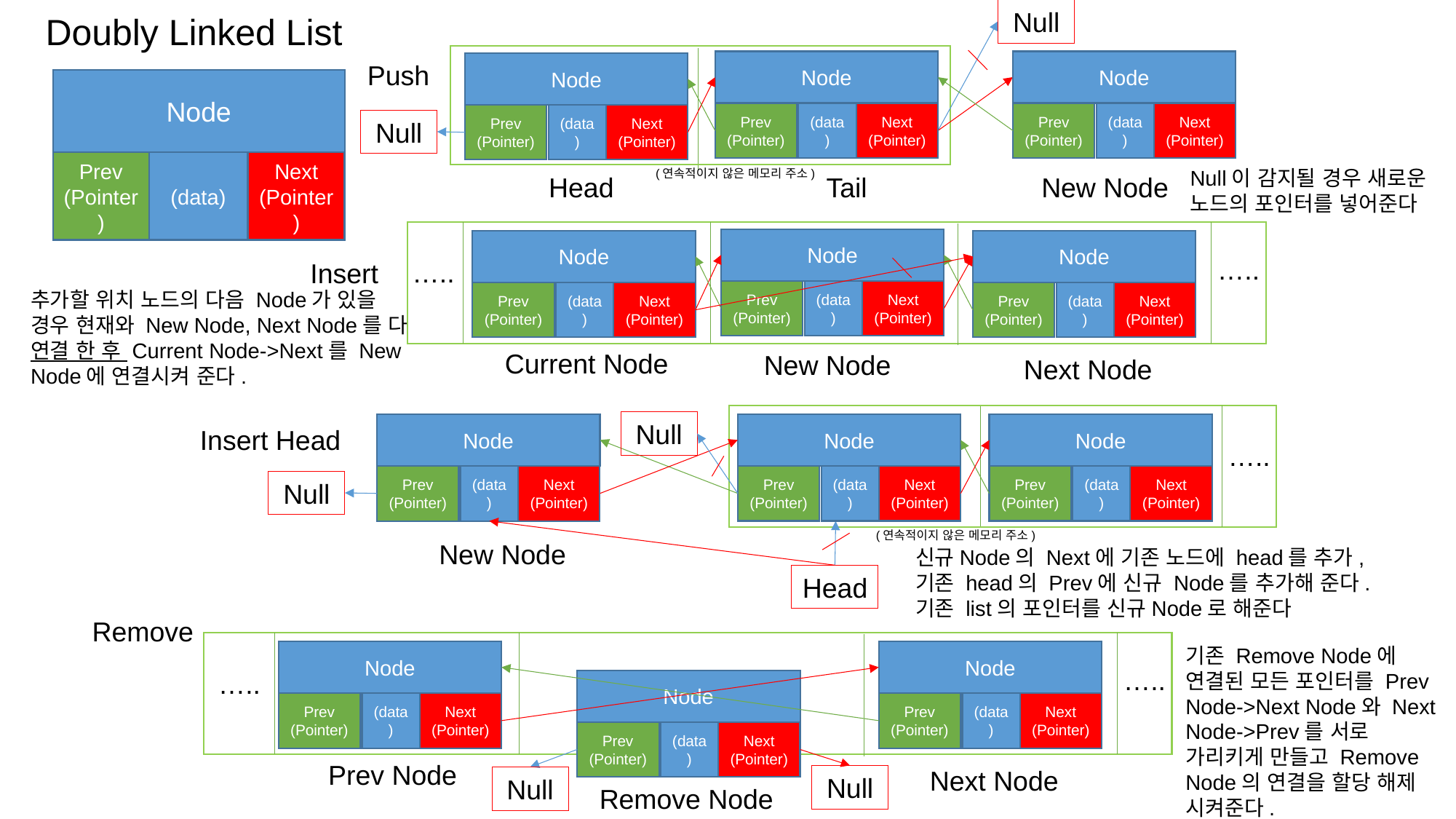

Null
Doubly Linked List

Node
Prev
(Pointer)
(data)
Next
(Pointer)
Node
Prev
(Pointer)
(data)
Next
(Pointer)
Push
Node
Prev
(Pointer)
(data)
Next
(Pointer)
Node
Prev
(Pointer)
(data)
Next
(Pointer)
Null
Null이 감지될 경우 새로운 노드의 포인터를 넣어준다
(연속적이지 않은 메모리 주소)
Head
Tail
New Node

Node
Prev
(Pointer)
(data)
Next
(Pointer)
Node
Prev
(Pointer)
(data)
Next
(Pointer)
Node
Prev
(Pointer)
(data)
Next
(Pointer)
…..
…..
Insert
추가할 위치 노드의 다음 Node가 있을 경우 현재와 New Node, Next Node를 다 연결 한 후 Current Node->Next를 New Node에 연결시켜 준다.
Current Node
New Node
Next Node

Null
Node
Prev
(Pointer)
(data)
Next
(Pointer)
Node
Prev
(Pointer)
(data)
Next
(Pointer)
Node
Prev
(Pointer)
(data)
Next
(Pointer)
Insert Head
…..
Null
(연속적이지 않은 메모리 주소)
New Node
신규Node의 Next에 기존 노드에 head를 추가, 기존 head의 Prev에 신규 Node를 추가해 준다.
기존 list의 포인터를 신규Node로 해준다
Head
Remove

기존 Remove Node에 연결된 모든 포인터를 Prev Node->Next Node와 Next Node->Prev를 서로 가리키게 만들고 Remove Node의 연결을 할당 해제 시켜준다.
Node
Prev
(Pointer)
(data)
Next
(Pointer)
Node
Prev
(Pointer)
(data)
Next
(Pointer)
…..
…..
Node
Prev
(Pointer)
(data)
Next
(Pointer)
Prev Node
Next Node
Null
Null
Remove Node